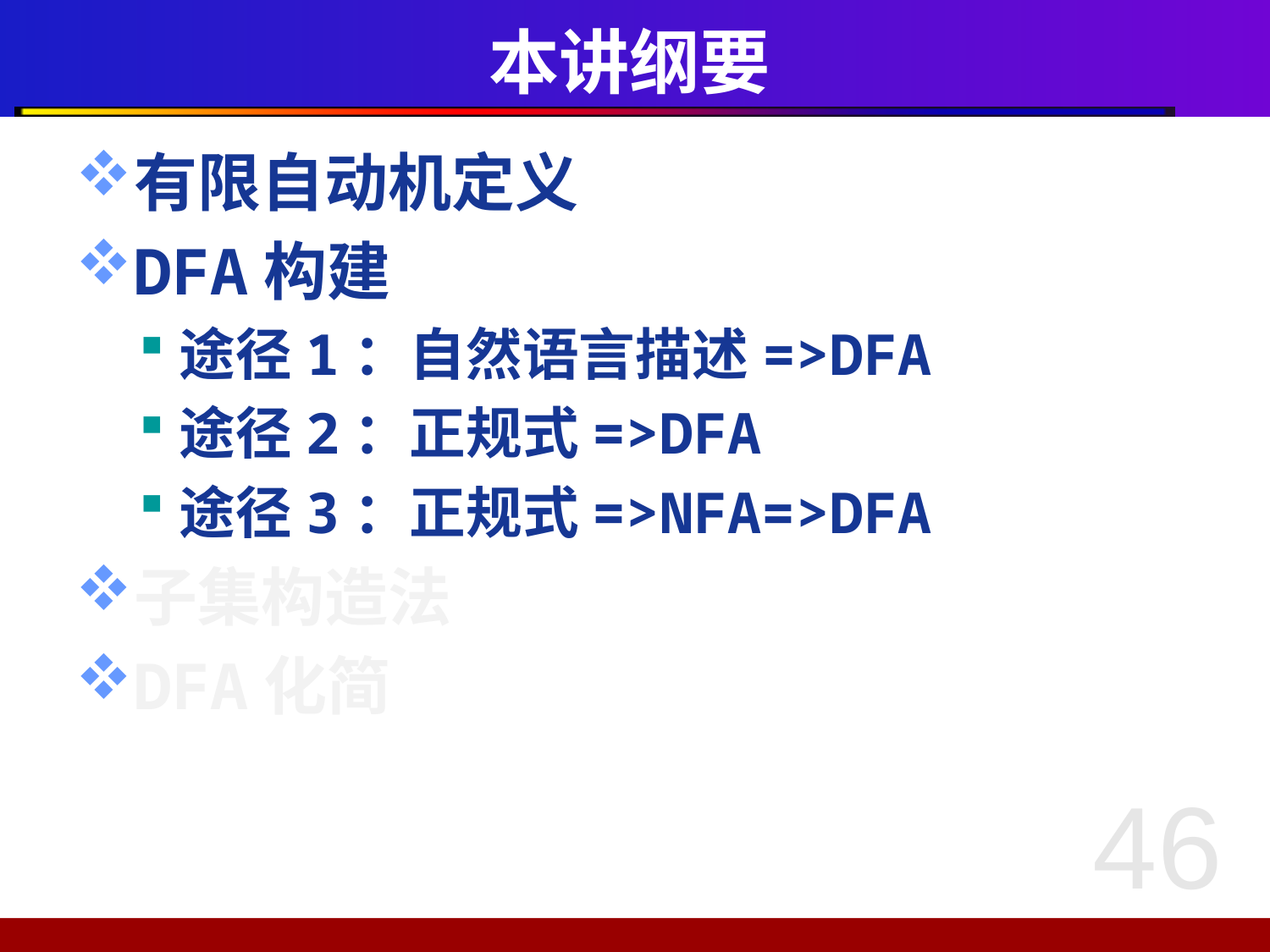

# 本讲纲要
有限自动机定义
DFA构建
途径1：自然语言描述=>DFA
途径2：正规式=>DFA
途径3：正规式=>NFA=>DFA
子集构造法
DFA化简

46